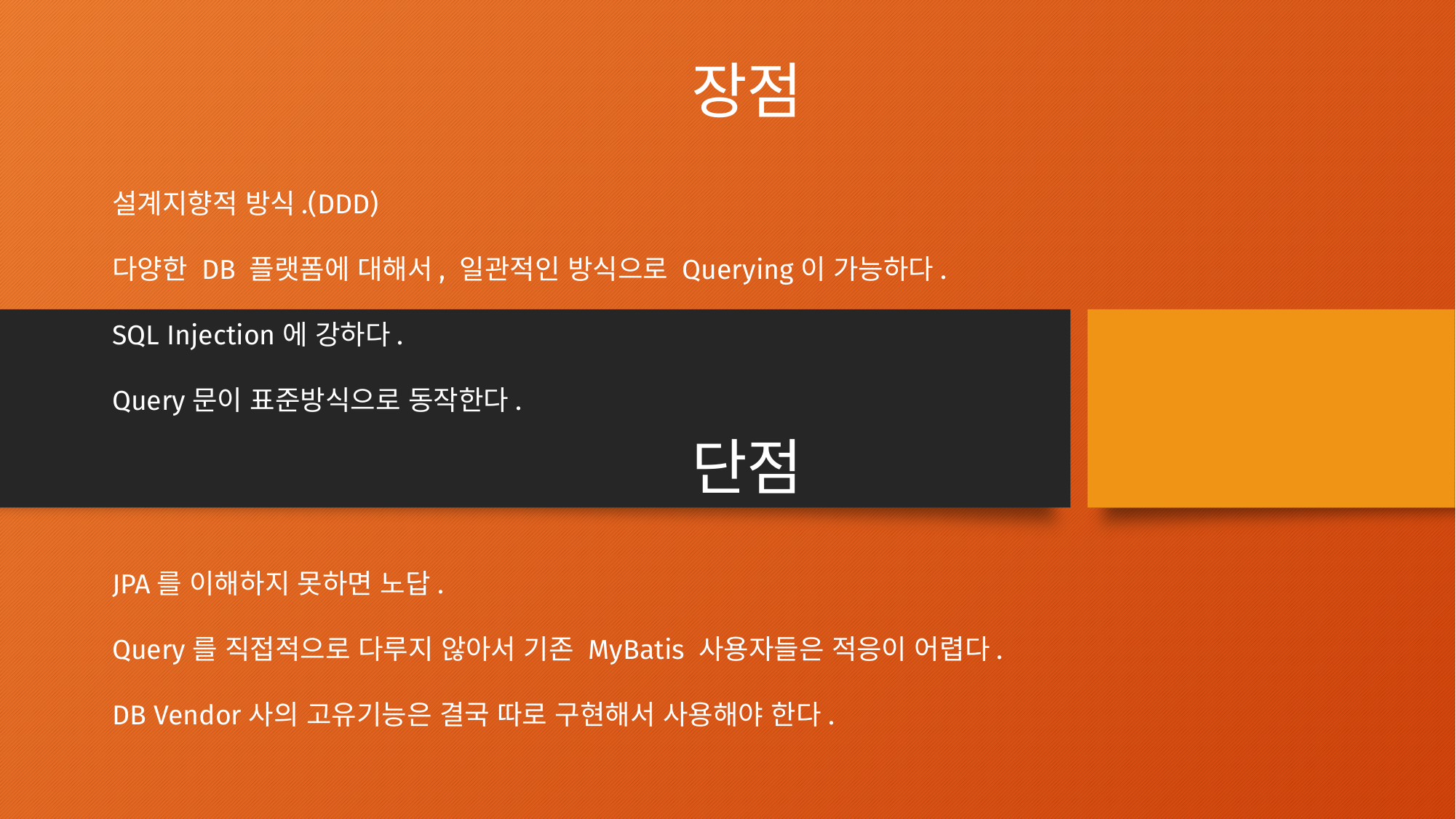

장점
설계지향적 방식.(DDD)

다양한 DB 플랫폼에 대해서, 일관적인 방식으로 Querying이 가능하다.

SQL Injection에 강하다.

Query문이 표준방식으로 동작한다.
단점
JPA를 이해하지 못하면 노답.

Query를 직접적으로 다루지 않아서 기존 MyBatis 사용자들은 적응이 어렵다.

DB Vendor사의 고유기능은 결국 따로 구현해서 사용해야 한다.